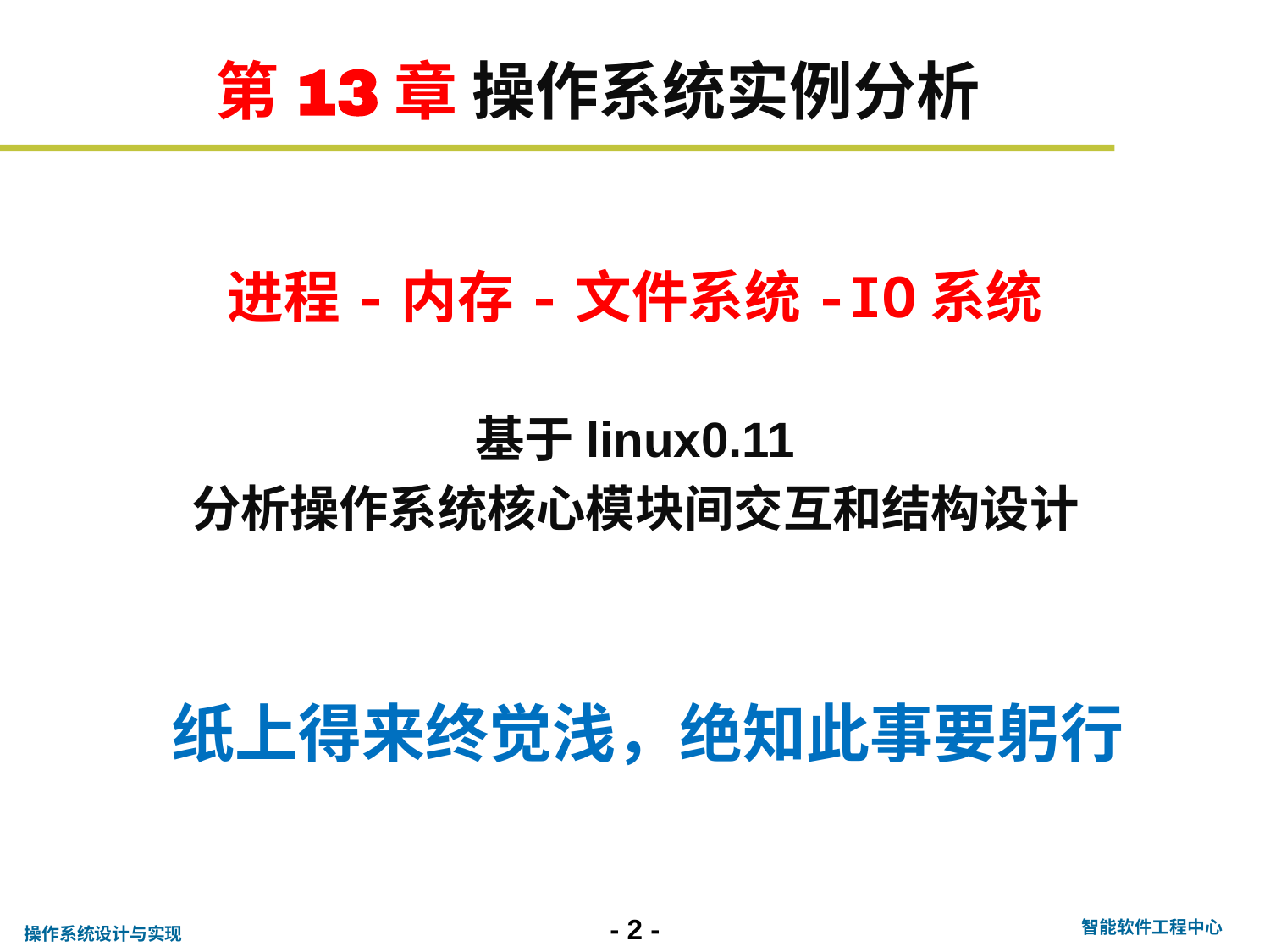

# 第13章 操作系统实例分析

进程-内存-文件系统-IO系统

基于linux0.11
分析操作系统核心模块间交互和结构设计
纸上得来终觉浅，绝知此事要躬行